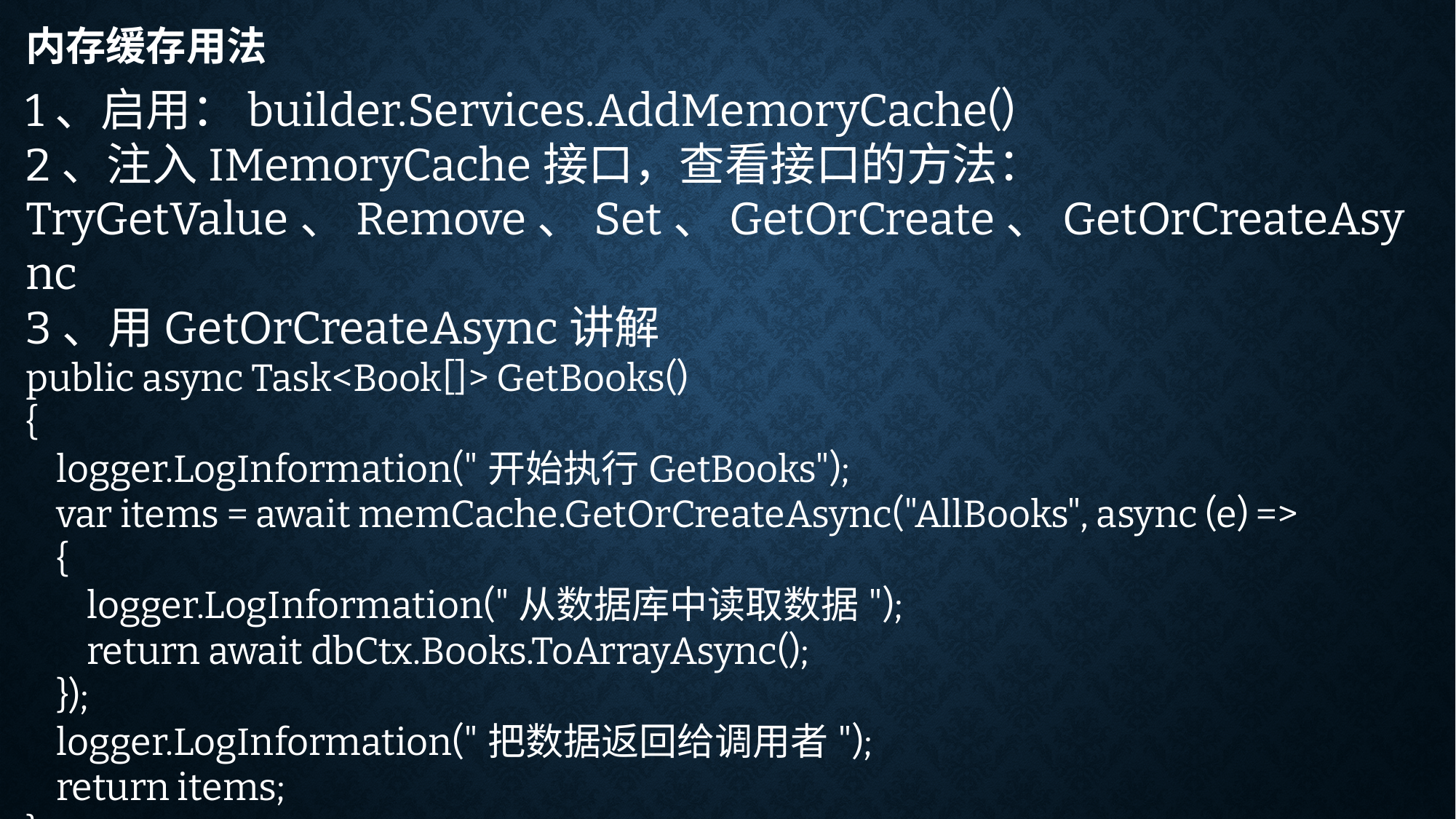

# 内存缓存用法
1、启用：builder.Services.AddMemoryCache()
2、注入IMemoryCache接口，查看接口的方法：TryGetValue、Remove、Set、GetOrCreate、GetOrCreateAsync
3、用GetOrCreateAsync讲解
public async Task<Book[]> GetBooks()
{
    logger.LogInformation("开始执行GetBooks");
    var items = await memCache.GetOrCreateAsync("AllBooks", async (e) =>
    {
        logger.LogInformation("从数据库中读取数据");
        return await dbCtx.Books.ToArrayAsync();
    });
    logger.LogInformation("把数据返回给调用者");
    return items;
}